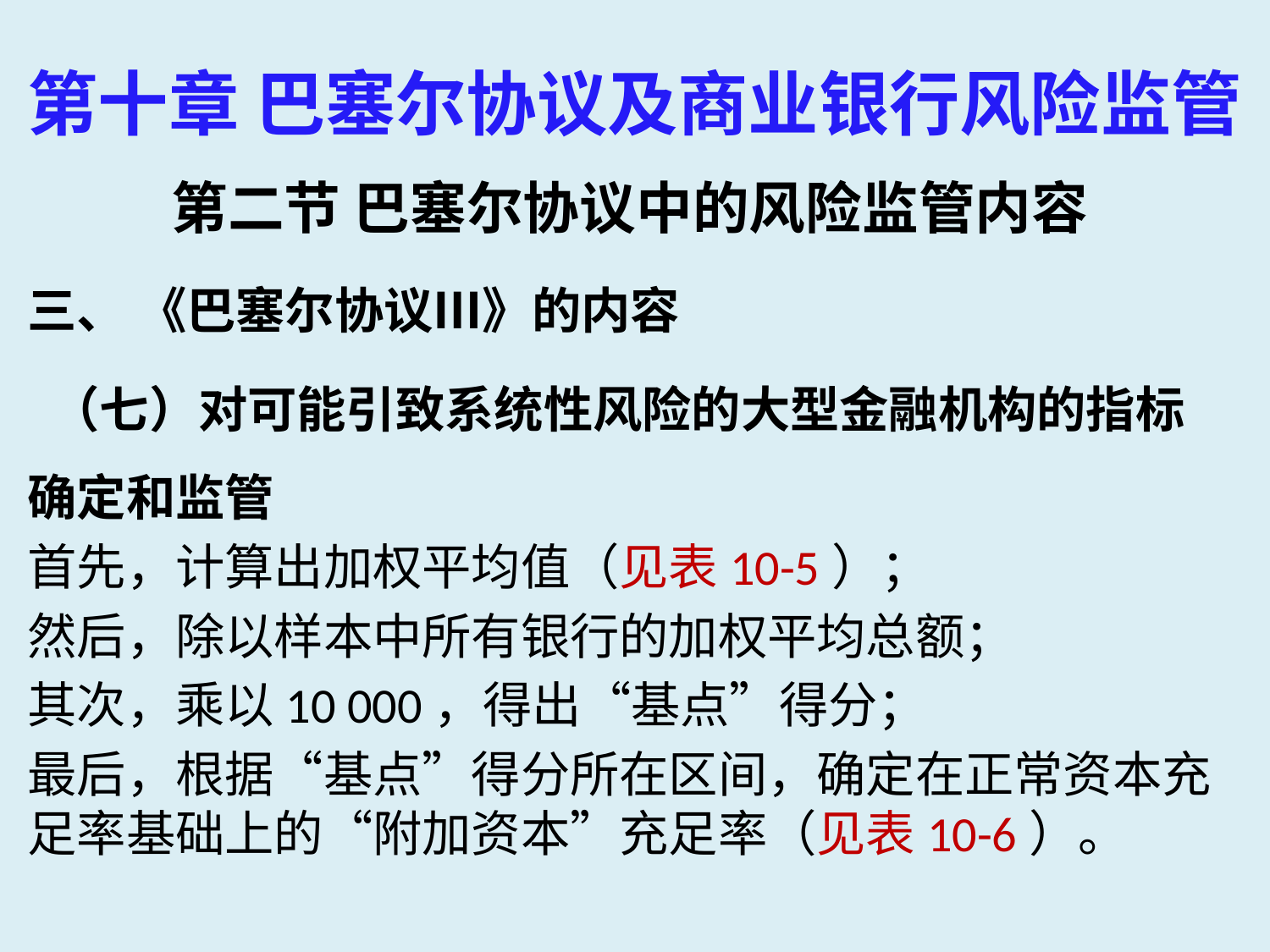

# 第十章 巴塞尔协议及商业银行风险监管
第二节 巴塞尔协议中的风险监管内容
三、 《巴塞尔协议Ⅲ》的内容
 （七）对可能引致系统性风险的大型金融机构的指标确定和监管
首先，计算出加权平均值（见表10-5）；
然后，除以样本中所有银行的加权平均总额；
其次，乘以10 000，得出“基点”得分；
最后，根据“基点”得分所在区间，确定在正常资本充足率基础上的“附加资本”充足率（见表10-6）。

45